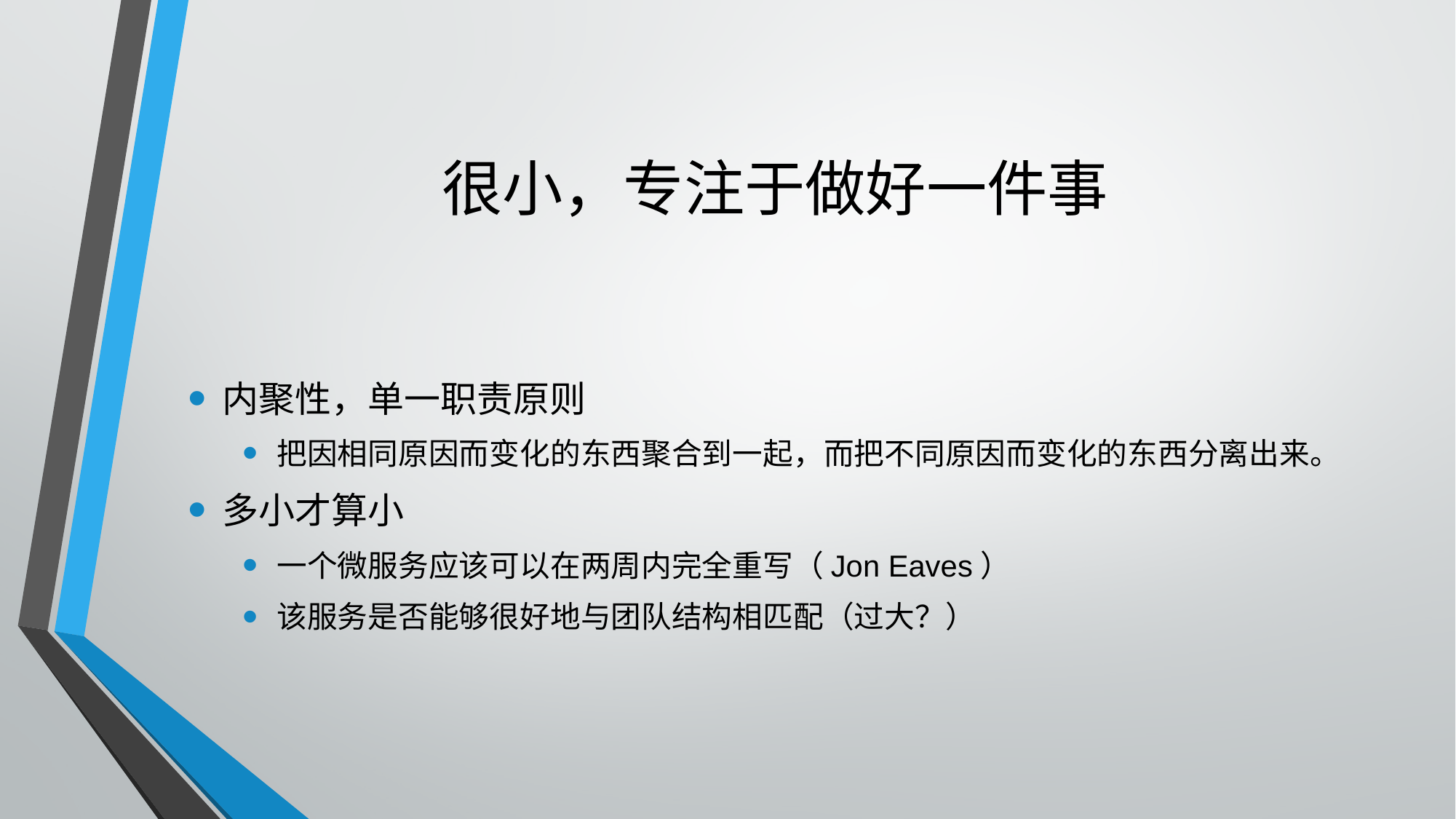

# 很小，专注于做好一件事
内聚性，单一职责原则
把因相同原因而变化的东西聚合到一起，而把不同原因而变化的东西分离出来。
多小才算小
一个微服务应该可以在两周内完全重写（Jon Eaves）
该服务是否能够很好地与团队结构相匹配（过大？）